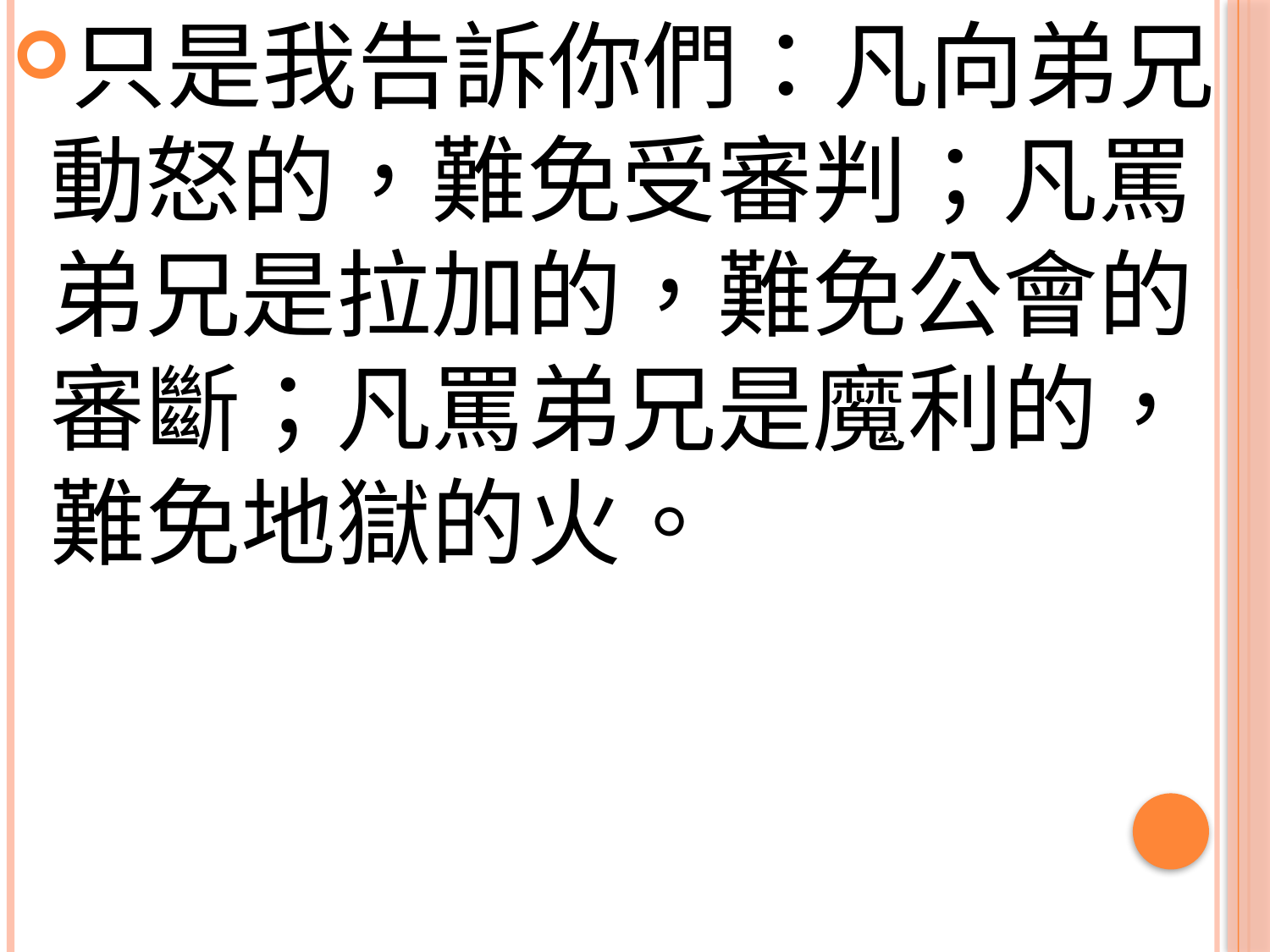

只是我告訴你們：凡向弟兄動怒的，難免受審判；凡罵弟兄是拉加的，難免公會的審斷；凡罵弟兄是魔利的，難免地獄的火。